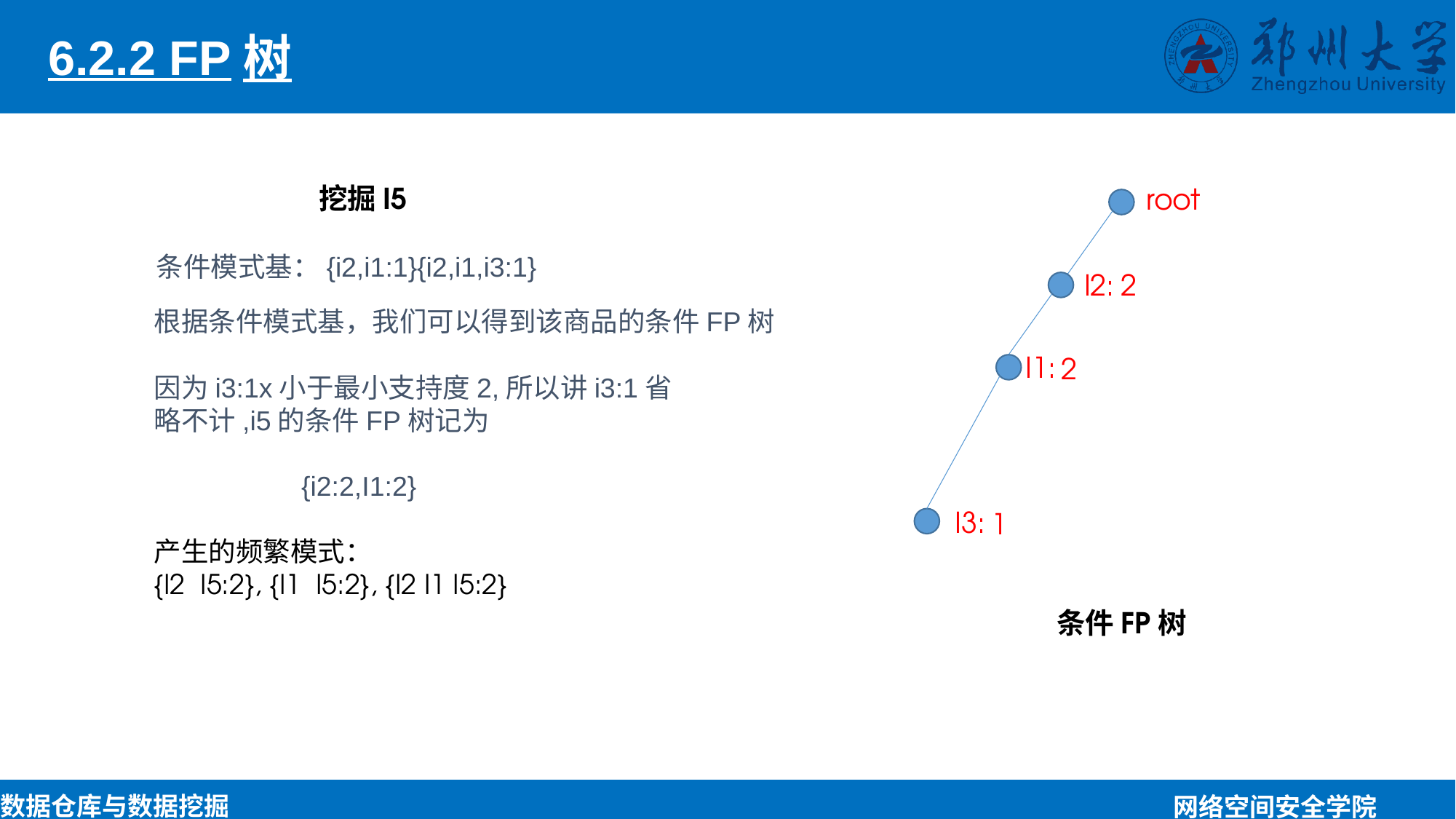

6.2.2 FP树
挖掘I5
root

条件模式基：{i2,i1:1}{i2,i1,i3:1}
2
I2:

根据条件模式基，我们可以得到该商品的条件FP树
I1:
2

因为i3:1x小于最小支持度2,所以讲i3:1省略不计,i5的条件FP树记为

	     {i2:2,I1:2}

产生的频繁模式：
{I2  I5:2}, {I1  I5:2}, {I2 I1 I5:2}

I3:
1

条件FP树